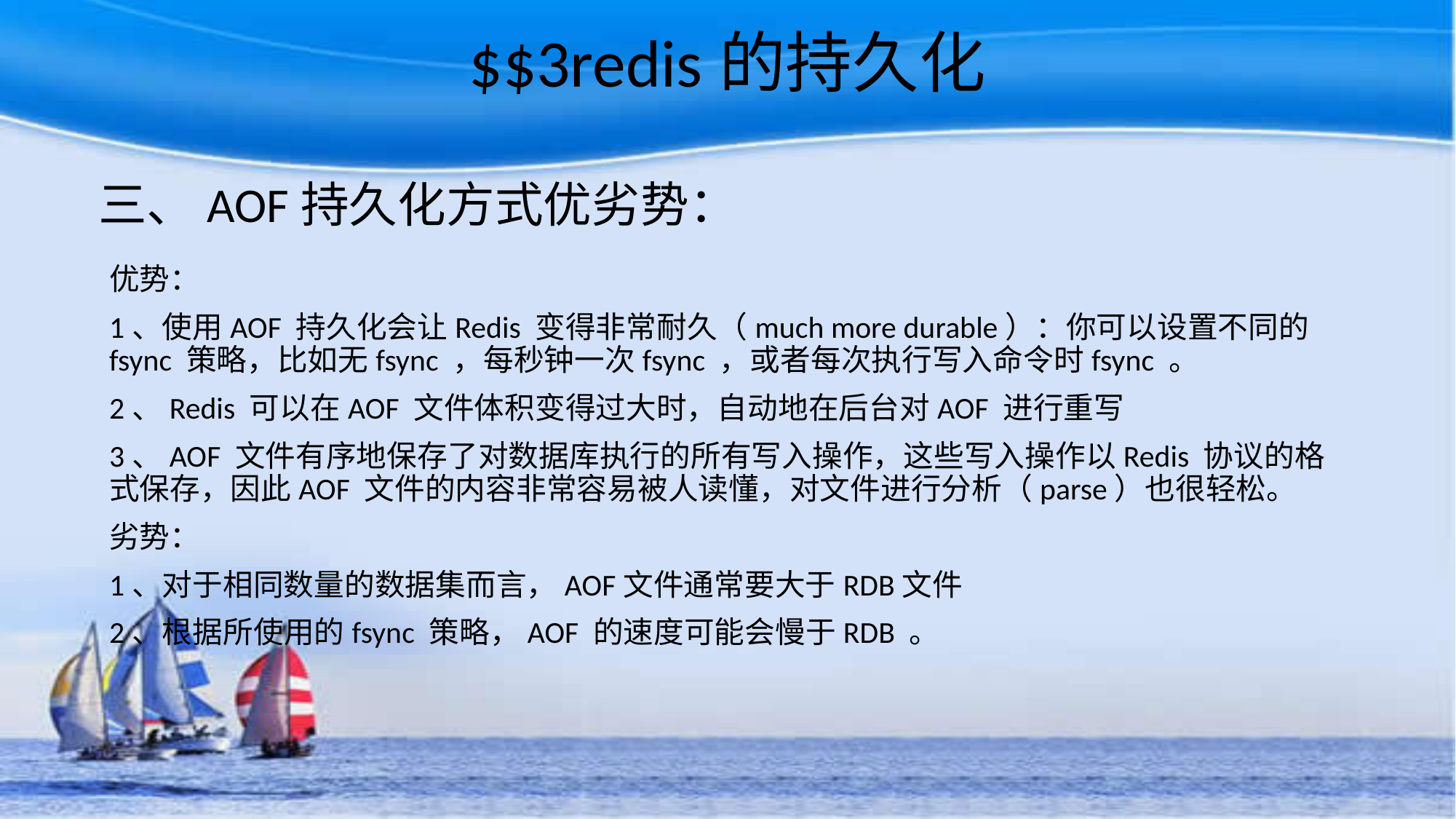

# $$3redis的持久化
三、AOF持久化方式优劣势：
优势：
1、使用AOF 持久化会让Redis 变得非常耐久（much more durable）：你可以设置不同的fsync 策略，比如无fsync ，每秒钟一次fsync ，或者每次执行写入命令时fsync 。
2、Redis 可以在AOF 文件体积变得过大时，自动地在后台对AOF 进行重写
3、AOF 文件有序地保存了对数据库执行的所有写入操作，这些写入操作以Redis 协议的格式保存，因此AOF 文件的内容非常容易被人读懂，对文件进行分析（parse）也很轻松。
劣势：
1、对于相同数量的数据集而言，AOF文件通常要大于RDB文件
2、根据所使用的fsync 策略，AOF 的速度可能会慢于RDB 。